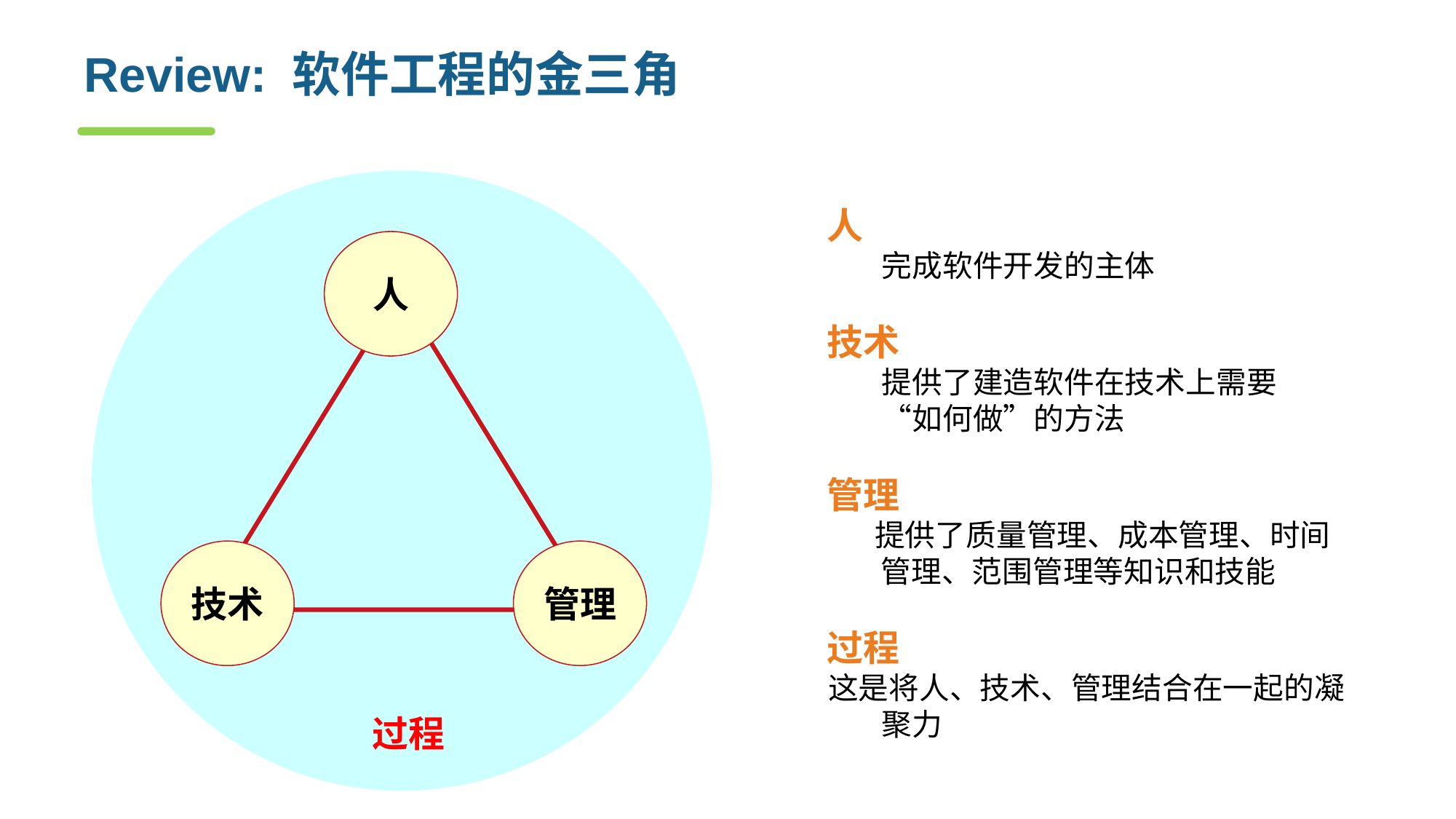

# Review: 软件工程的金三角

人

技术
管理
过程
人
完成软件开发的主体

技术
提供了建造软件在技术上需要   “如何做”的方法

管理
      提供了质量管理、成本管理、时间管理、范围管理等知识和技能

过程
这是将人、技术、管理结合在一起的凝聚力
3